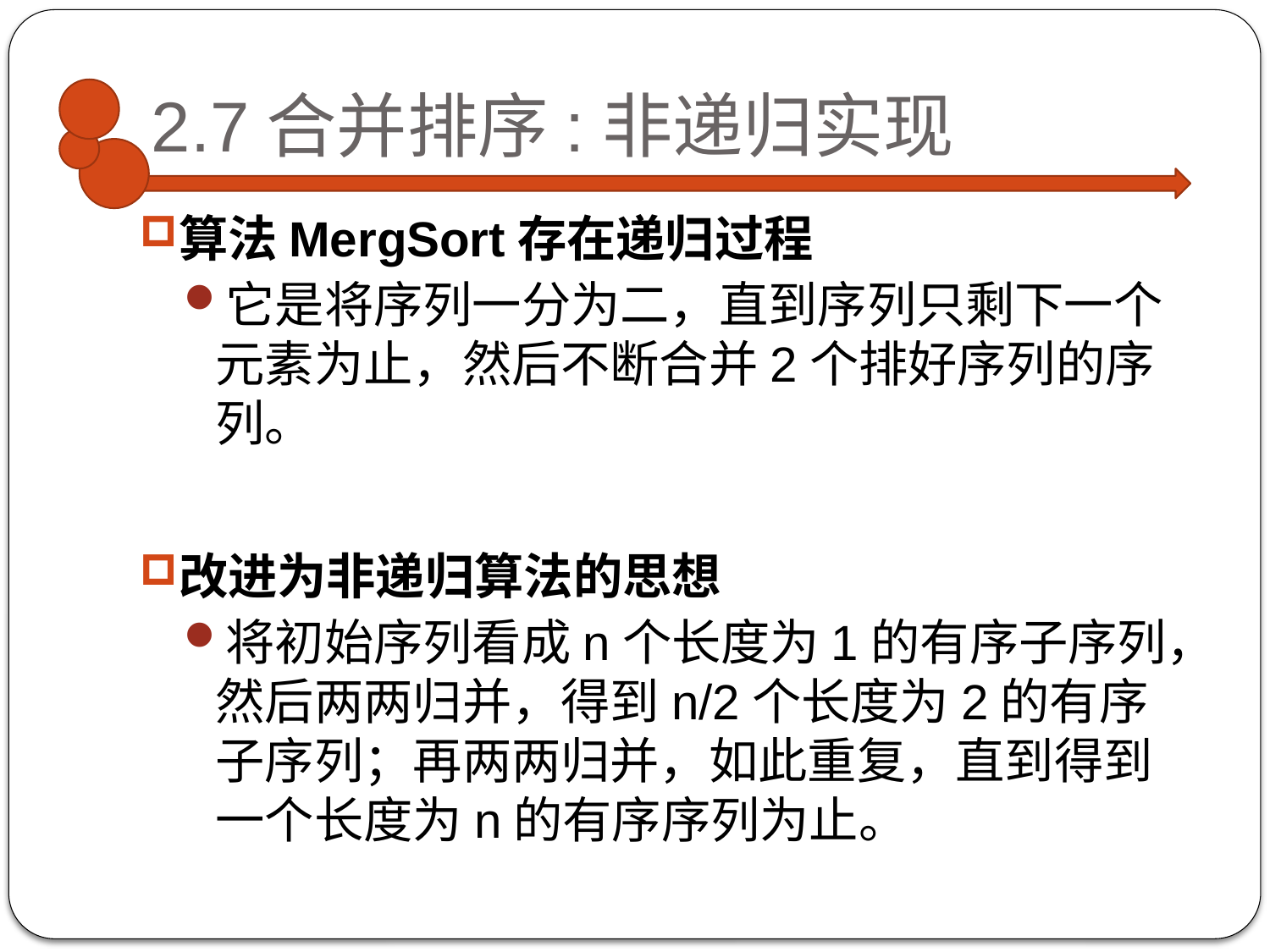

# 2.7合并排序:非递归实现
算法MergSort存在递归过程
它是将序列一分为二，直到序列只剩下一个元素为止，然后不断合并2个排好序列的序列。

改进为非递归算法的思想
将初始序列看成n个长度为1的有序子序列，然后两两归并，得到n/2个长度为2的有序子序列；再两两归并，如此重复，直到得到一个长度为n的有序序列为止。